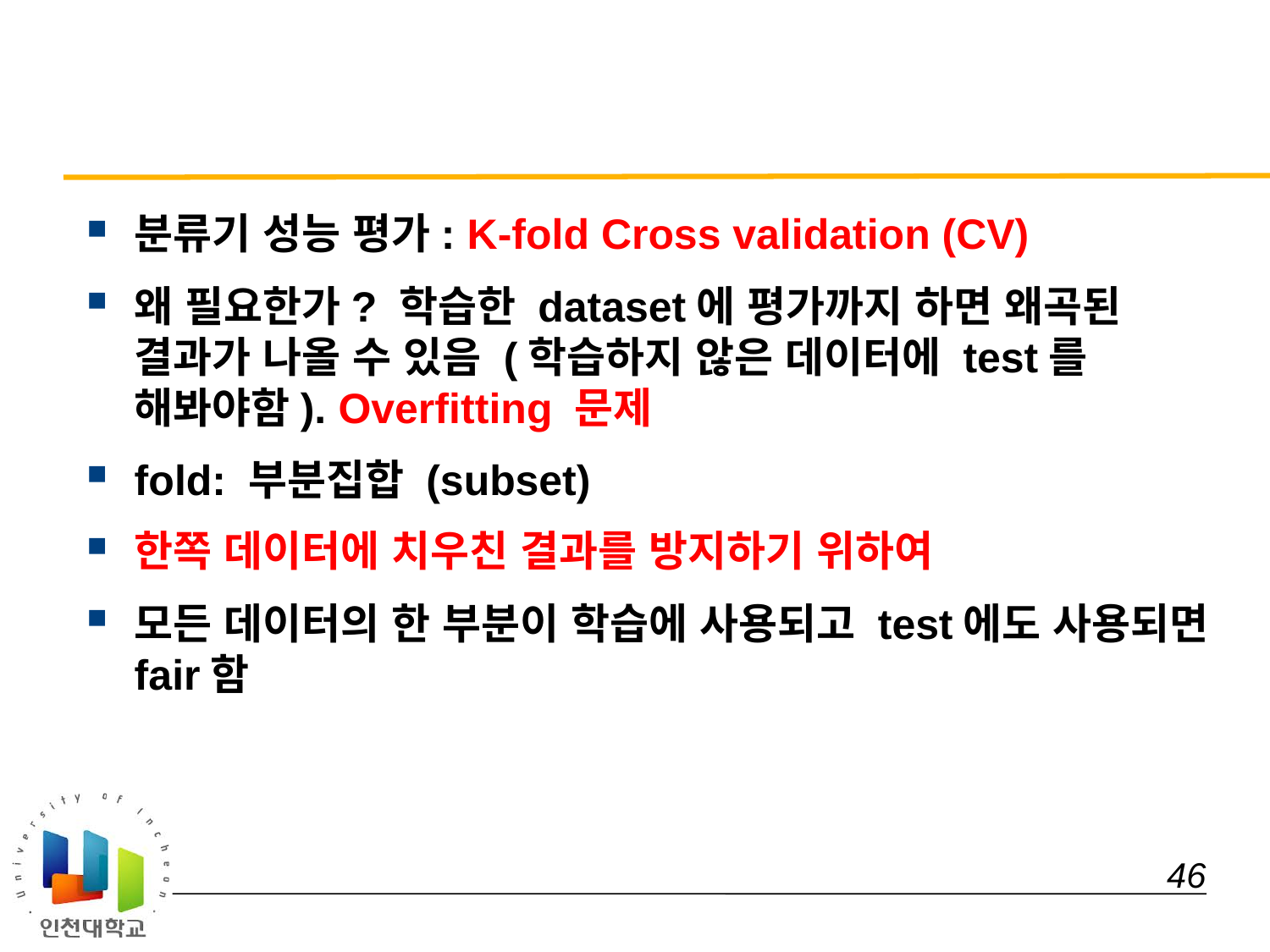

#
분류기 성능 평가: K-fold Cross validation (CV)
왜 필요한가? 학습한 dataset에 평가까지 하면 왜곡된 결과가 나올 수 있음 (학습하지 않은 데이터에 test를 해봐야함). Overfitting 문제
fold: 부분집합 (subset)
한쪽 데이터에 치우친 결과를 방지하기 위하여
모든 데이터의 한 부분이 학습에 사용되고 test에도 사용되면 fair함
 46